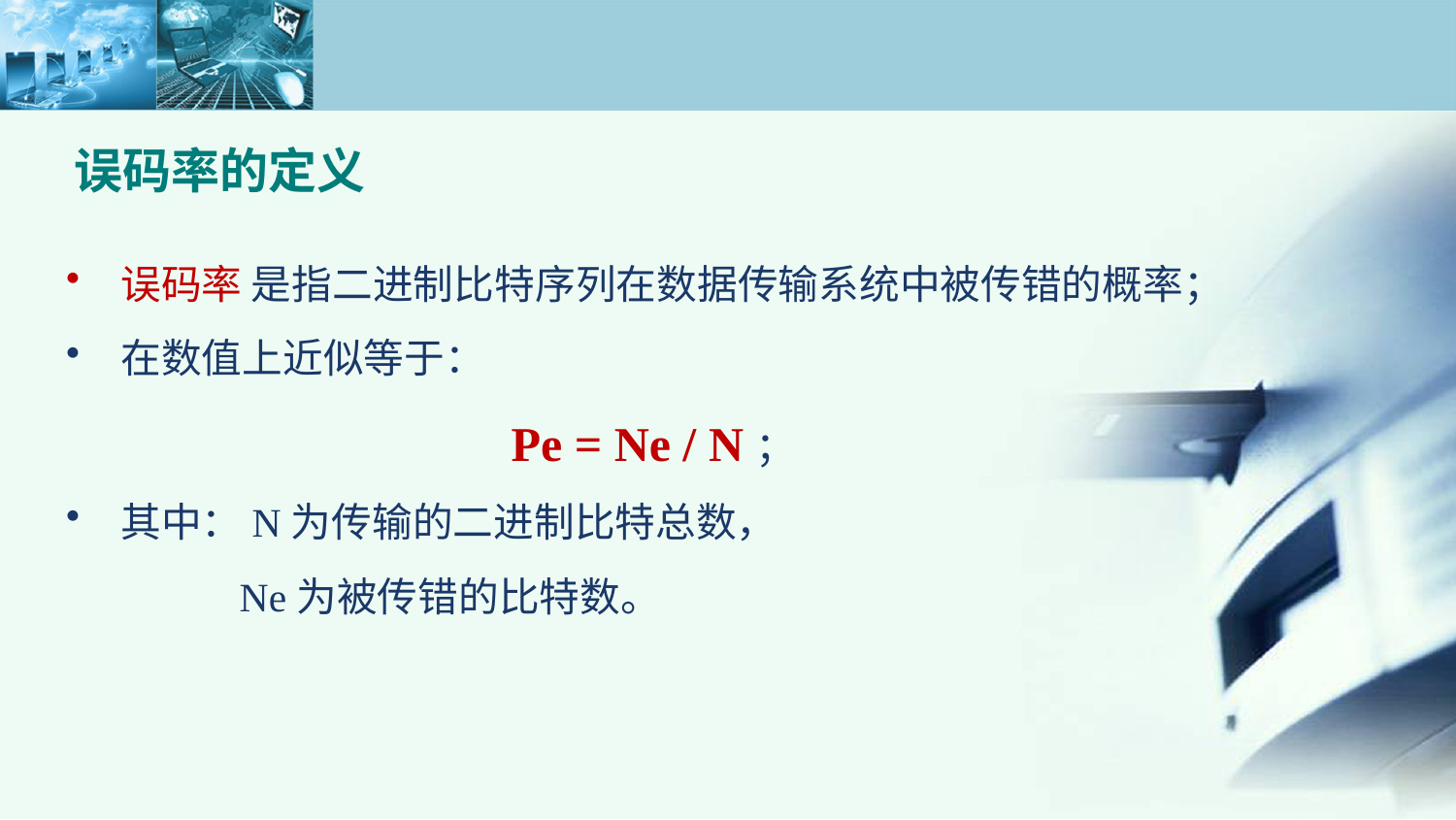

误码率的定义
误码率 是指二进制比特序列在数据传输系统中被传错的概率；
在数值上近似等于：
Pe = Ne / N；
其中：N为传输的二进制比特总数，
                 Ne为被传错的比特数。